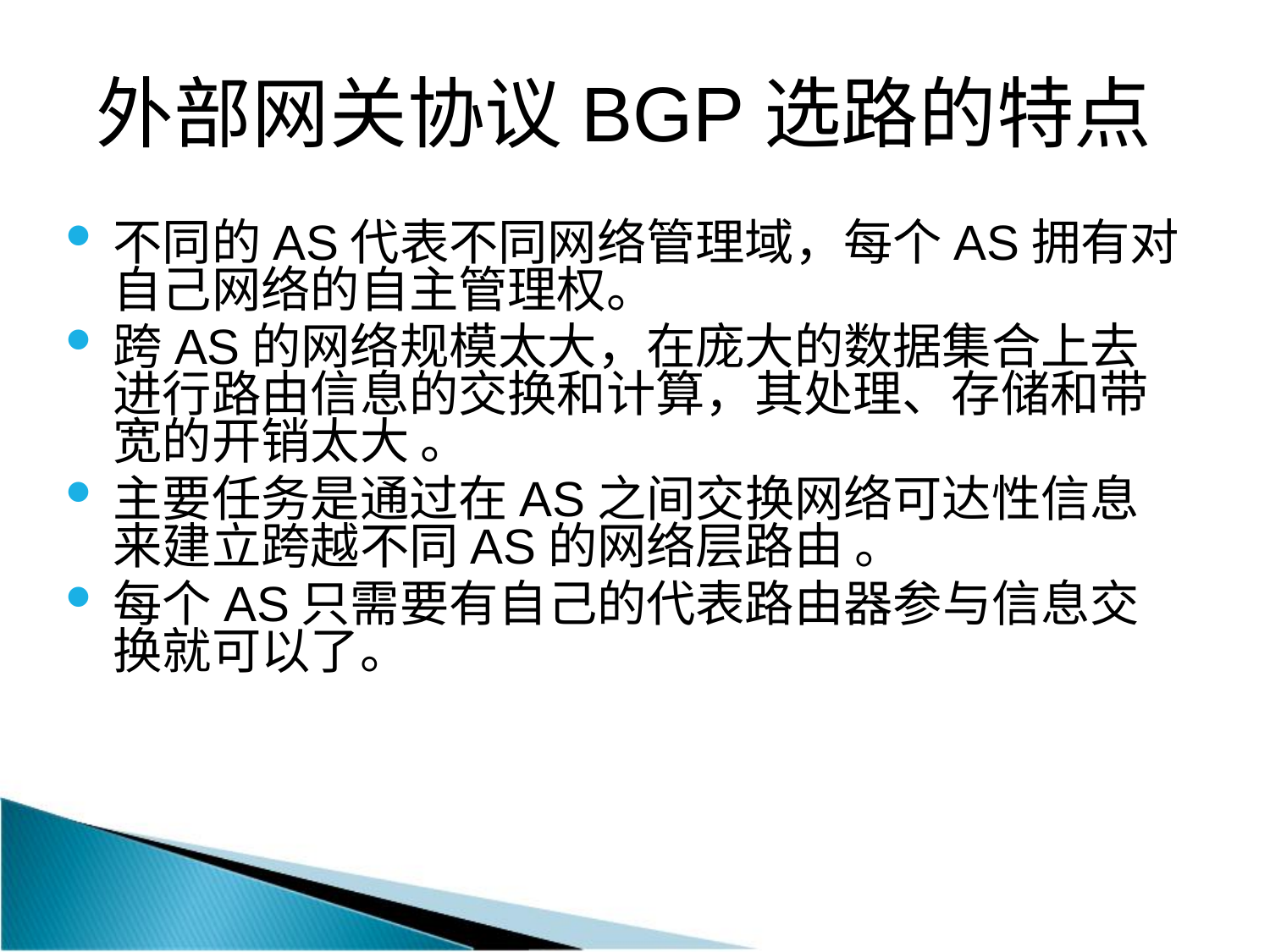

# 外部网关协议BGP选路的特点
不同的AS代表不同网络管理域，每个AS拥有对自己网络的自主管理权。
跨AS的网络规模太大，在庞大的数据集合上去进行路由信息的交换和计算，其处理、存储和带宽的开销太大 。
主要任务是通过在AS之间交换网络可达性信息来建立跨越不同AS的网络层路由 。
每个AS只需要有自己的代表路由器参与信息交换就可以了。